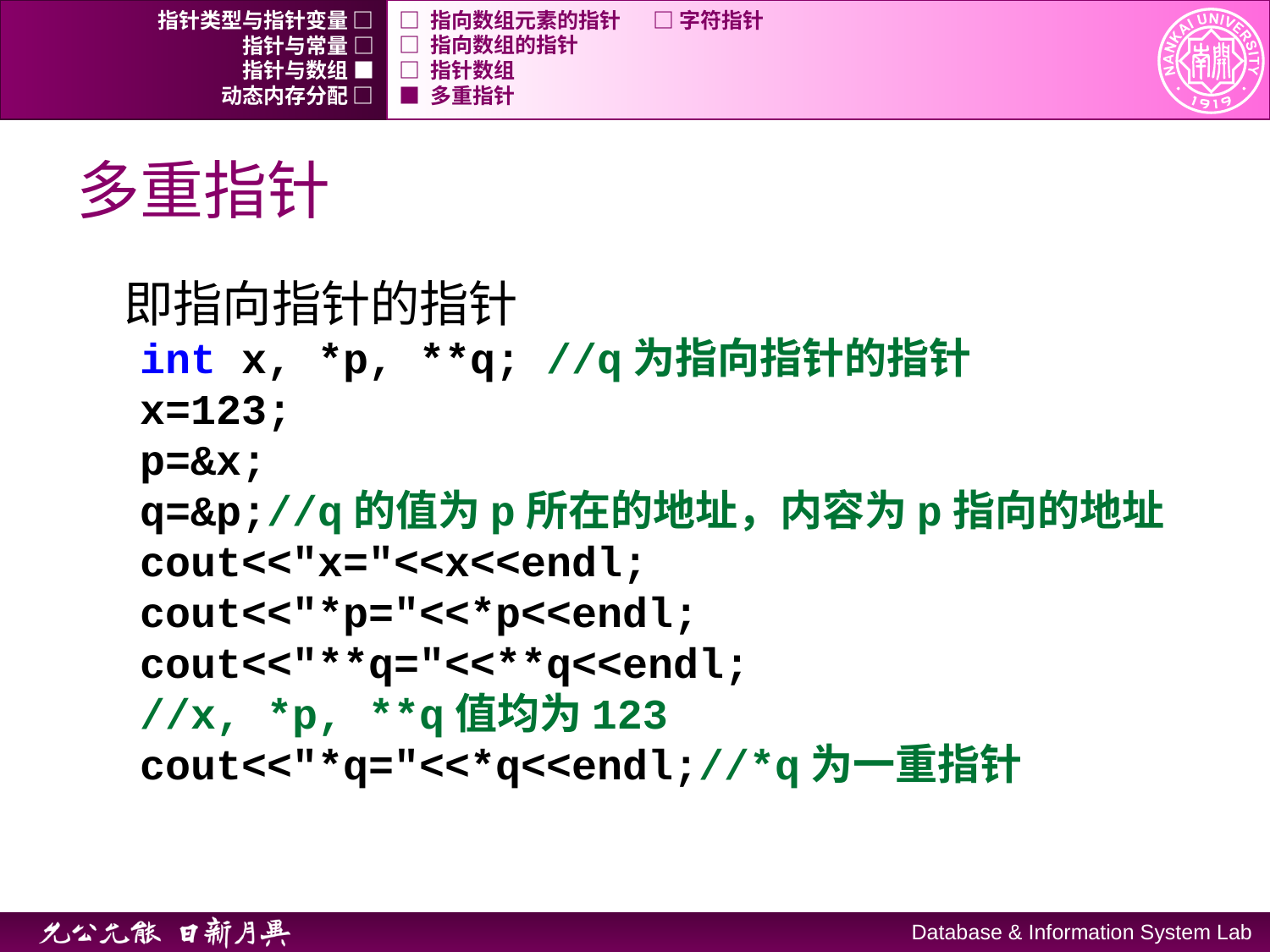

指针类型与指针变量 □
□ 指向数组元素的指针	□ 字符指针
指针与常量 □
□ 指向数组的指针
指针与数组 ■
□ 指针数组
动态内存分配 □
■ 多重指针
# 多重指针
即指向指针的指针
int x, *p, **q; //q为指向指针的指针
x=123;
p=&x;
q=&p;//q的值为p所在的地址，内容为p指向的地址
cout<<"x="<<x<<endl;
cout<<"*p="<<*p<<endl;
cout<<"**q="<<**q<<endl;
//x, *p, **q值均为123
cout<<"*q="<<*q<<endl;//*q为一重指针